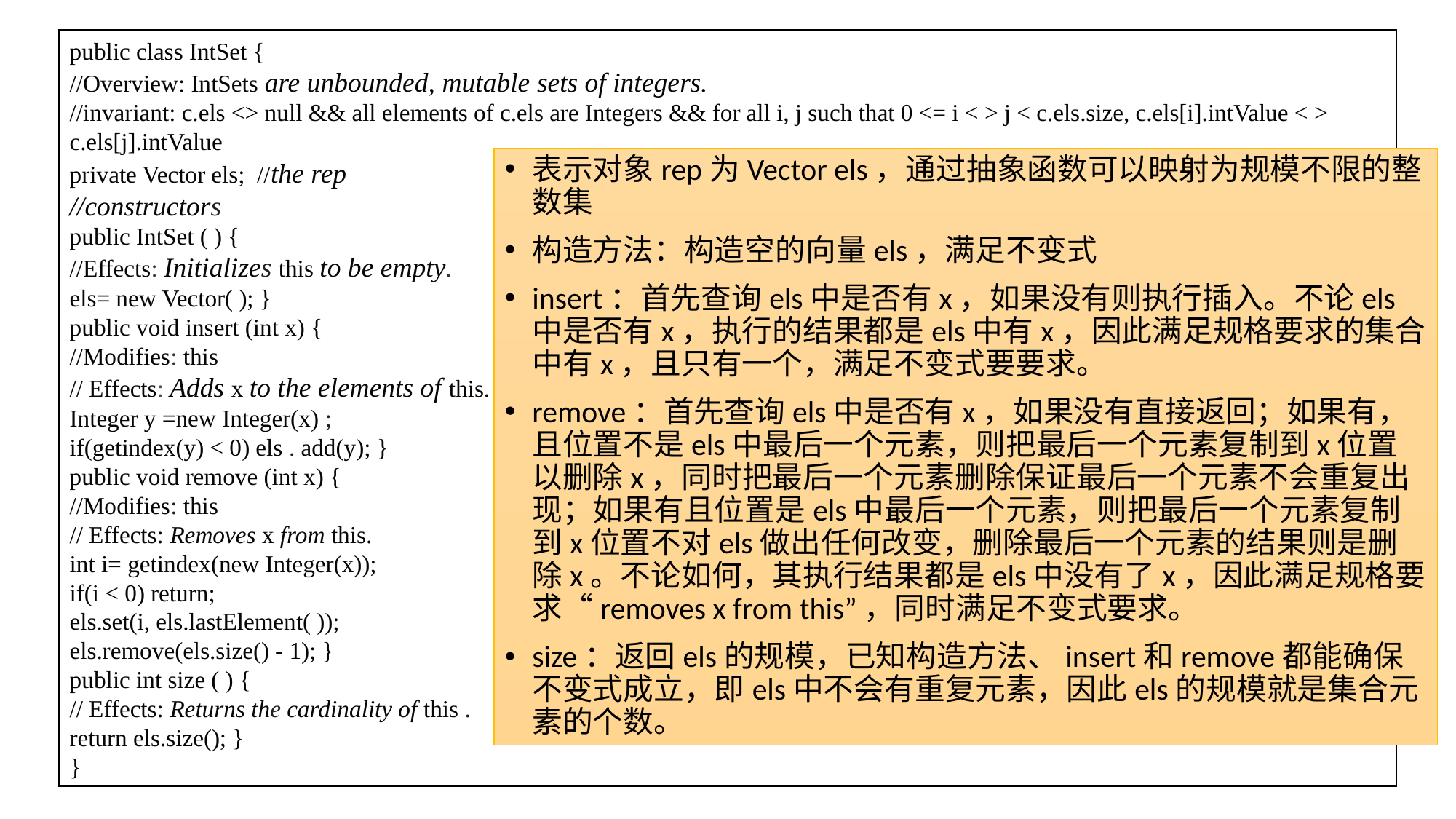

public class IntSet {
//Overview: IntSets are unbounded, mutable sets of integers.
//invariant: c.els <> null && all elements of c.els are Integers && for all i, j such that 0 <= i < > j < c.els.size, c.els[i].intValue < > c.els[j].intValue
private Vector els;  //the rep
//constructors
public IntSet ( ) {
//Effects: Initializes this to be empty.
els= new Vector( ); }
public void insert (int x) {
//Modifies: this
// Effects: Adds x to the elements of this.
Integer y =new Integer(x) ;
if(getindex(y) < 0) els . add(y); }
public void remove (int x) {
//Modifies: this
// Effects: Removes x from this.
int i= getindex(new Integer(x));
if(i < 0) return;
els.set(i, els.lastElement( ));
els.remove(els.size() - 1); }
public int size ( ) {
// Effects: Returns the cardinality of this .
return els.size(); }
}
# 方法实现正确性推理
表示对象rep为Vector els，通过抽象函数可以映射为规模不限的整数集
构造方法：构造空的向量els，满足不变式
insert：首先查询els中是否有x，如果没有则执行插入。不论els中是否有x，执行的结果都是els中有x，因此满足规格要求的集合中有x，且只有一个，满足不变式要要求。
remove：首先查询els中是否有x，如果没有直接返回；如果有，且位置不是els中最后一个元素，则把最后一个元素复制到x位置以删除x，同时把最后一个元素删除保证最后一个元素不会重复出现；如果有且位置是els中最后一个元素，则把最后一个元素复制到x位置不对els做出任何改变，删除最后一个元素的结果则是删除x。不论如何，其执行结果都是els中没有了x，因此满足规格要求“removes x from this”，同时满足不变式要求。
size：返回els的规模，已知构造方法、insert和remove都能确保不变式成立，即els中不会有重复元素，因此els的规模就是集合元素的个数。